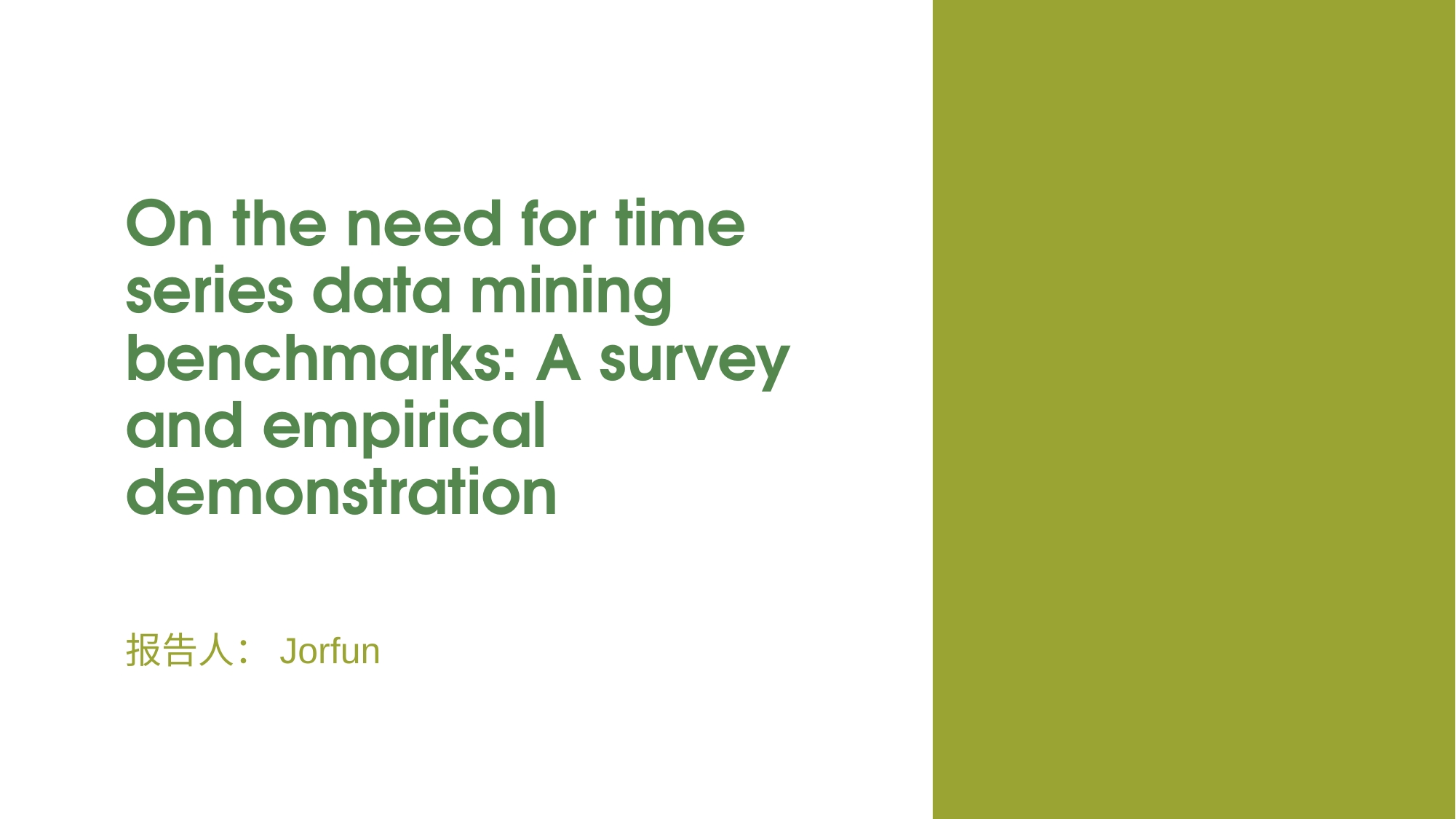

On the need for time series data mining benchmarks: A survey and empirical demonstration
报告人：Jorfun